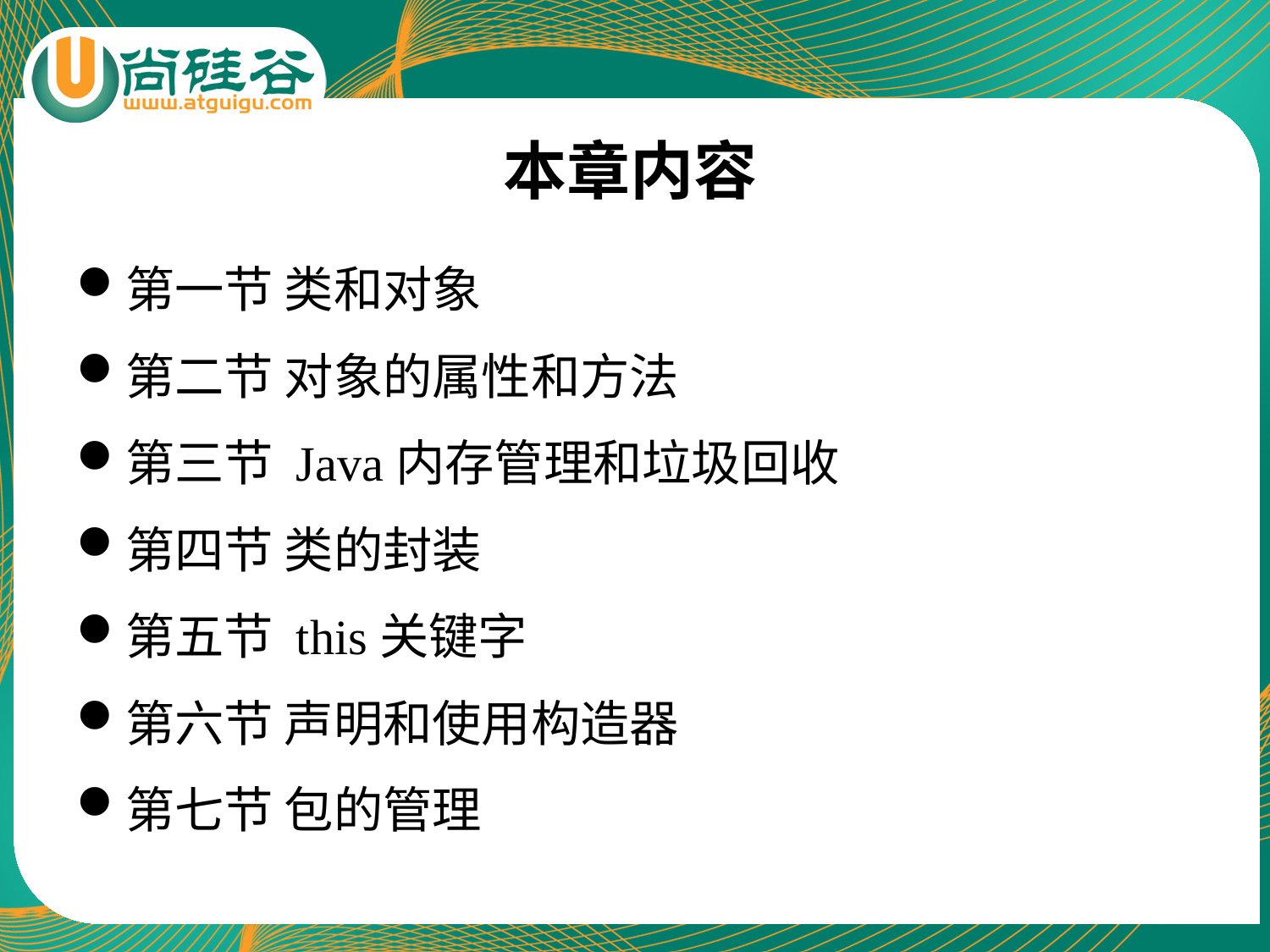

# 本章内容
第一节 类和对象
第二节 对象的属性和方法
第三节 Java内存管理和垃圾回收
第四节 类的封装
第五节 this关键字
第六节 声明和使用构造器
第七节 包的管理